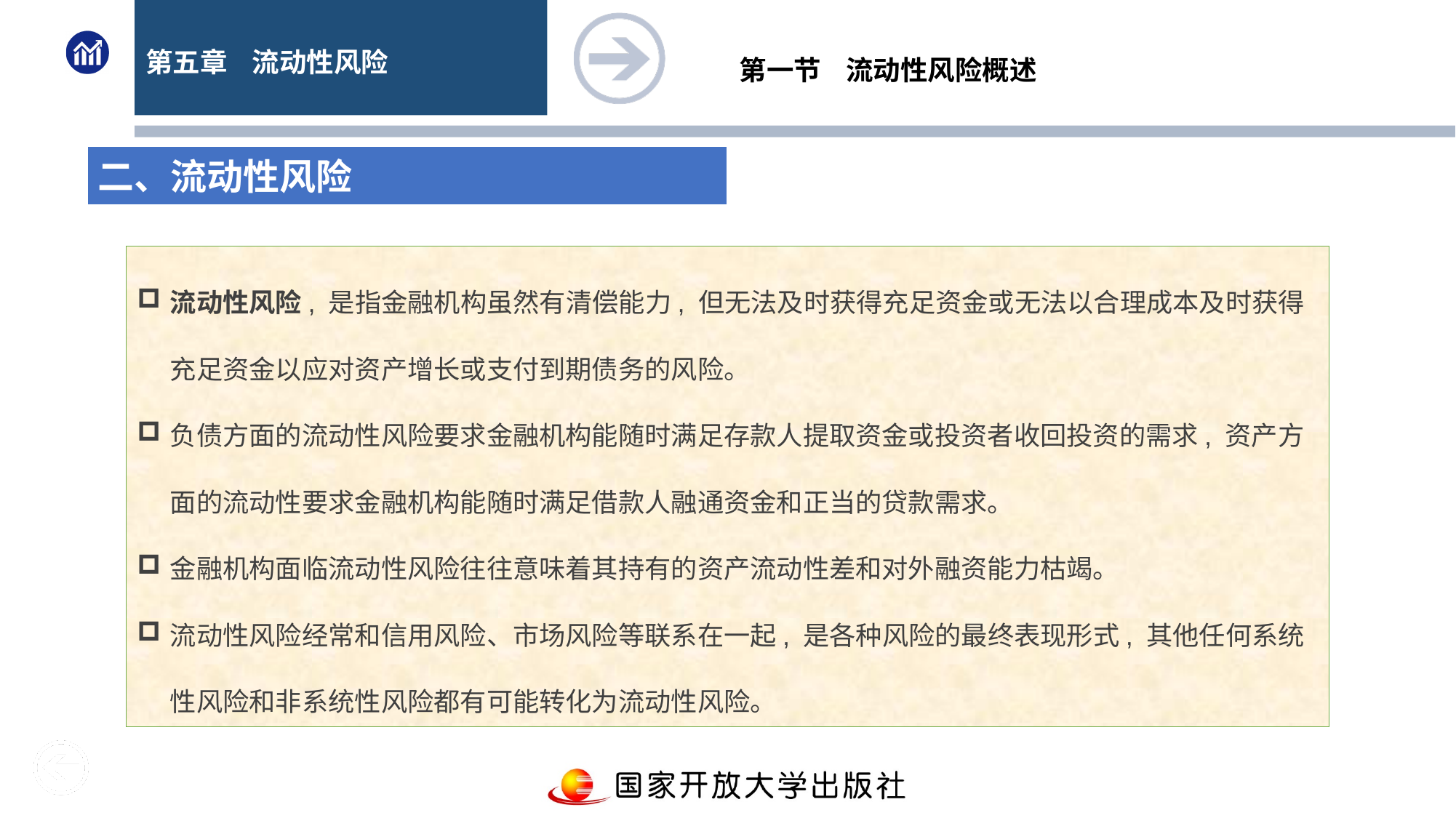

第一节    流动性风险概述
第五章    流动性风险
二、流动性风险
流动性风险, 是指金融机构虽然有清偿能力, 但无法及时获得充足资金或无法以合理成本及时获得充足资金以应对资产增长或支付到期债务的风险。
负债方面的流动性风险要求金融机构能随时满足存款人提取资金或投资者收回投资的需求, 资产方面的流动性要求金融机构能随时满足借款人融通资金和正当的贷款需求。
金融机构面临流动性风险往往意味着其持有的资产流动性差和对外融资能力枯竭。
流动性风险经常和信用风险、市场风险等联系在一起, 是各种风险的最终表现形式, 其他任何系统性风险和非系统性风险都有可能转化为流动性风险。